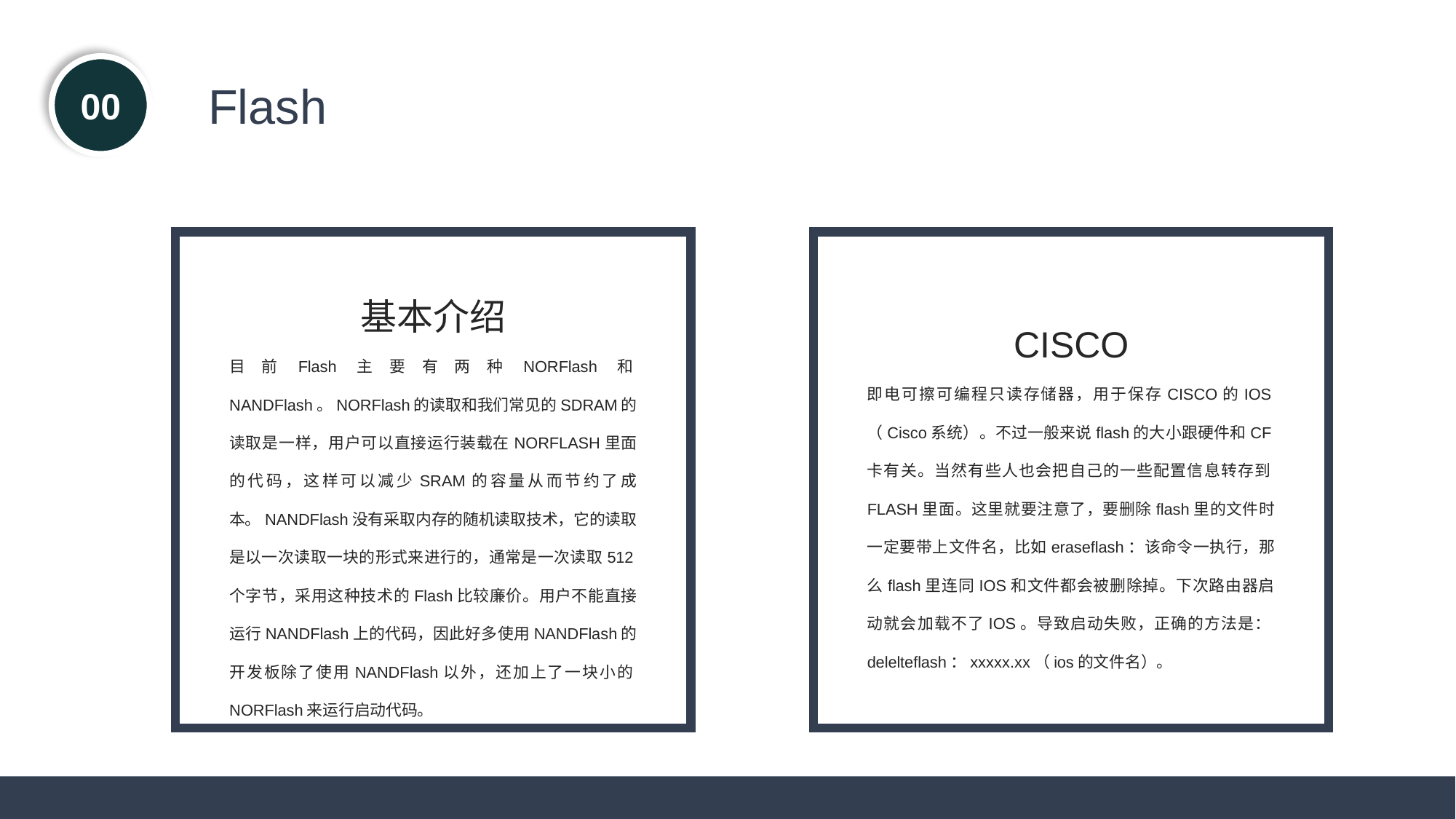

00
Flash

基本介绍
目前Flash主要有两种NORFlash和NANDFlash。NORFlash的读取和我们常见的SDRAM的读取是一样，用户可以直接运行装载在NORFLASH里面的代码，这样可以减少SRAM的容量从而节约了成本。NANDFlash没有采取内存的随机读取技术，它的读取是以一次读取一块的形式来进行的，通常是一次读取512个字节，采用这种技术的Flash比较廉价。用户不能直接运行NANDFlash上的代码，因此好多使用NANDFlash的开发板除了使用NANDFlash以外，还加上了一块小的NORFlash来运行启动代码。
CISCO
即电可擦可编程只读存储器，用于保存CISCO的IOS（Cisco系统）。不过一般来说flash的大小跟硬件和CF卡有关。当然有些人也会把自己的一些配置信息转存到FLASH里面。这里就要注意了，要删除flash里的文件时一定要带上文件名，比如eraseflash：该命令一执行，那么flash里连同IOS和文件都会被删除掉。下次路由器启动就会加载不了IOS。导致启动失败，正确的方法是：delelteflash：xxxxx.xx（ios的文件名）。